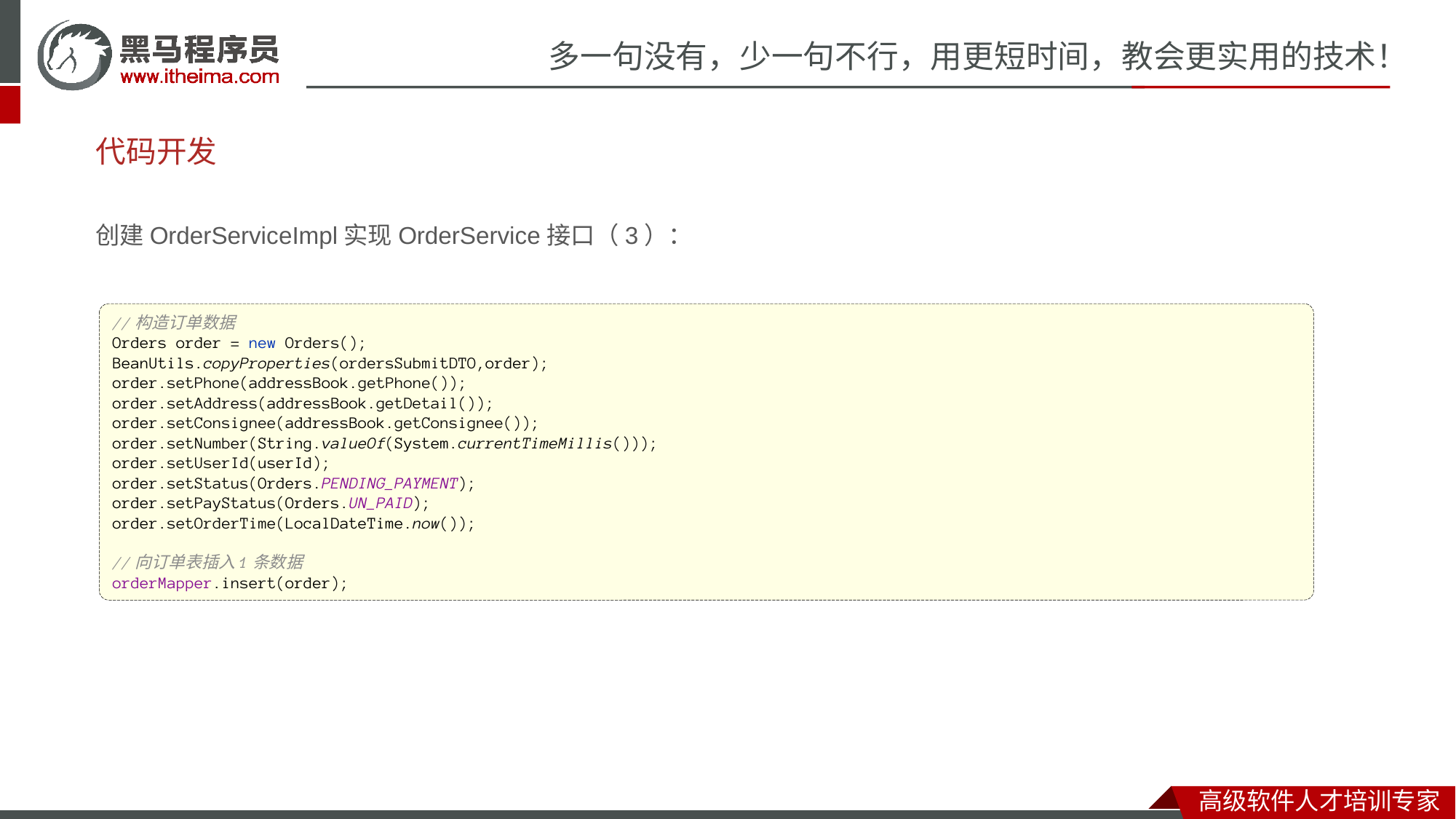

# 代码开发
创建OrderServiceImpl实现OrderService接口（3）：
//构造订单数据
Orders order = new Orders();
BeanUtils.copyProperties(ordersSubmitDTO,order);
order.setPhone(addressBook.getPhone());
order.setAddress(addressBook.getDetail());
order.setConsignee(addressBook.getConsignee());
order.setNumber(String.valueOf(System.currentTimeMillis()));
order.setUserId(userId);
order.setStatus(Orders.PENDING_PAYMENT);
order.setPayStatus(Orders.UN_PAID);
order.setOrderTime(LocalDateTime.now());
//向订单表插入1条数据
orderMapper.insert(order);